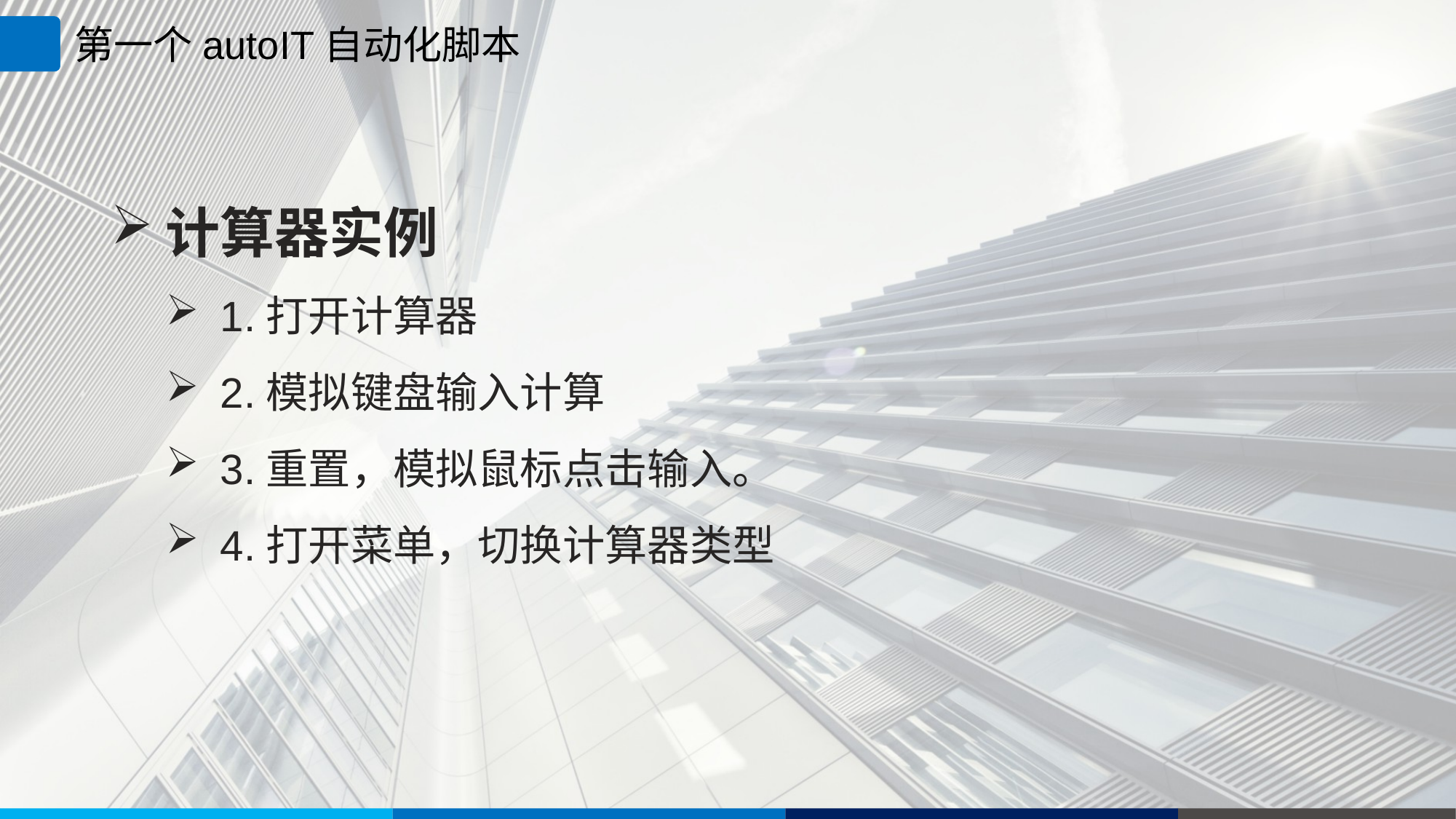

第一个autoIT自动化脚本

计算器实例
1.打开计算器
2.模拟键盘输入计算
3.重置，模拟鼠标点击输入。
4.打开菜单，切换计算器类型